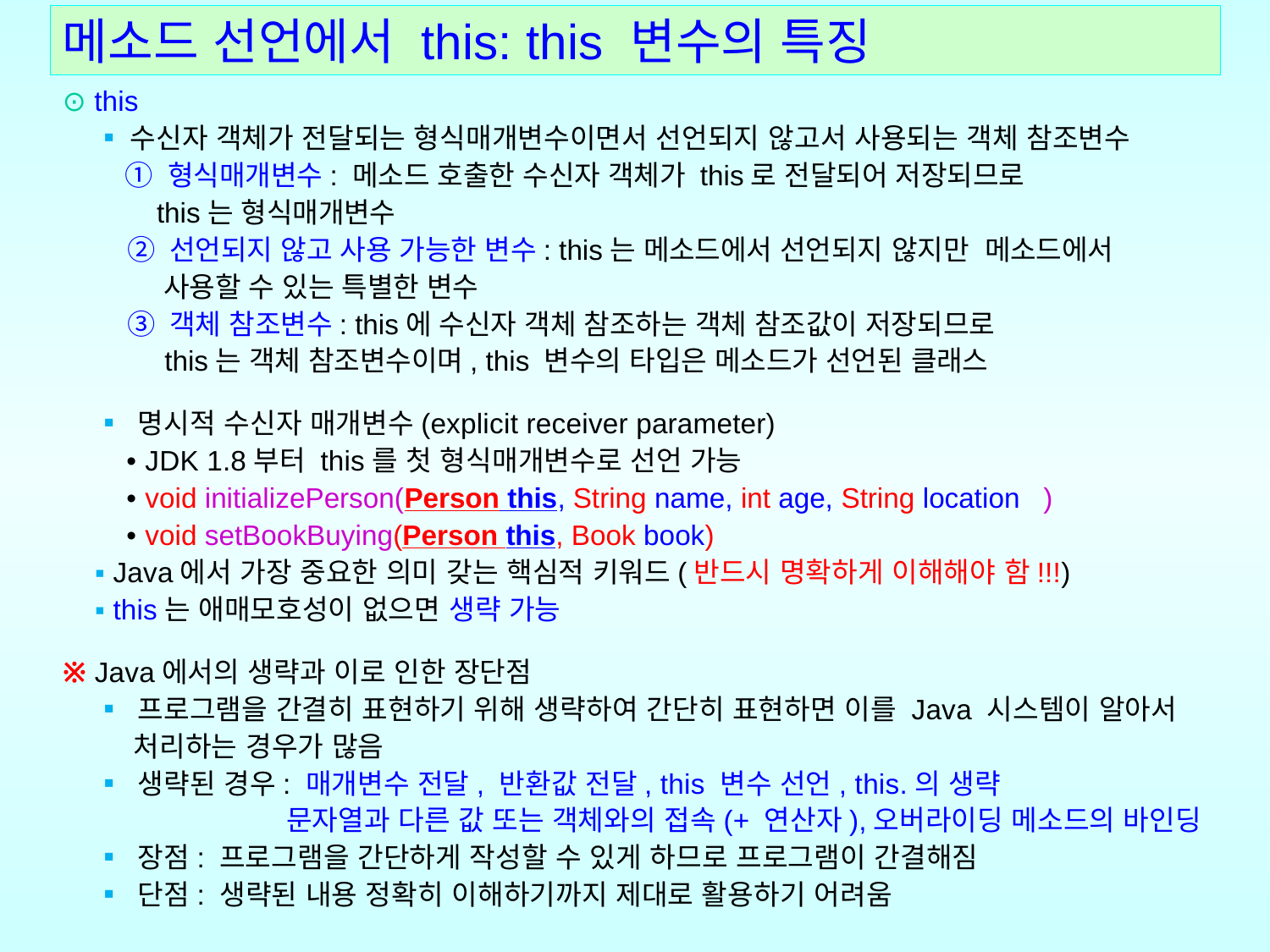

# 메소드 선언에서 this: this 변수의 특징
⊙ this
    ▪수신자 객체가 전달되는 형식매개변수이면서 선언되지 않고서 사용되는 객체 참조변수
        ① 형식매개변수: 메소드 호출한 수신자 객체가 this로 전달되어 저장되므로
            this는 형식매개변수
        ② 선언되지 않고 사용 가능한 변수: this는 메소드에서 선언되지 않지만  메소드에서
            사용할 수 있는 특별한 변수
        ③ 객체 참조변수: this에 수신자 객체 참조하는 객체 참조값이 저장되므로
             this는 객체 참조변수이며, this 변수의 타입은 메소드가 선언된 클래스

    ▪ 명시적 수신자 매개변수(explicit receiver parameter)
        • JDK 1.8부터 this를 첫 형식매개변수로 선언 가능
        • void initializePerson(Person this, String name, int age, String location   )
        • void setBookBuying(Person this, Book book)
    ▪ Java에서 가장 중요한 의미 갖는 핵심적 키워드(반드시 명확하게 이해해야 함!!!)
    ▪ this는 애매모호성이 없으면 생략 가능

※ Java에서의 생략과 이로 인한 장단점
    ▪ 프로그램을 간결히 표현하기 위해 생략하여 간단히 표현하면 이를 Java 시스템이 알아서
        처리하는 경우가 많음
    ▪ 생략된 경우: 매개변수 전달, 반환값 전달, this 변수 선언, this.의 생략
                           문자열과 다른 값 또는 객체와의 접속(+ 연산자),오버라이딩 메소드의 바인딩
    ▪ 장점: 프로그램을 간단하게 작성할 수 있게 하므로 프로그램이 간결해짐
    ▪ 단점: 생략된 내용 정확히 이해하기까지 제대로 활용하기 어려움